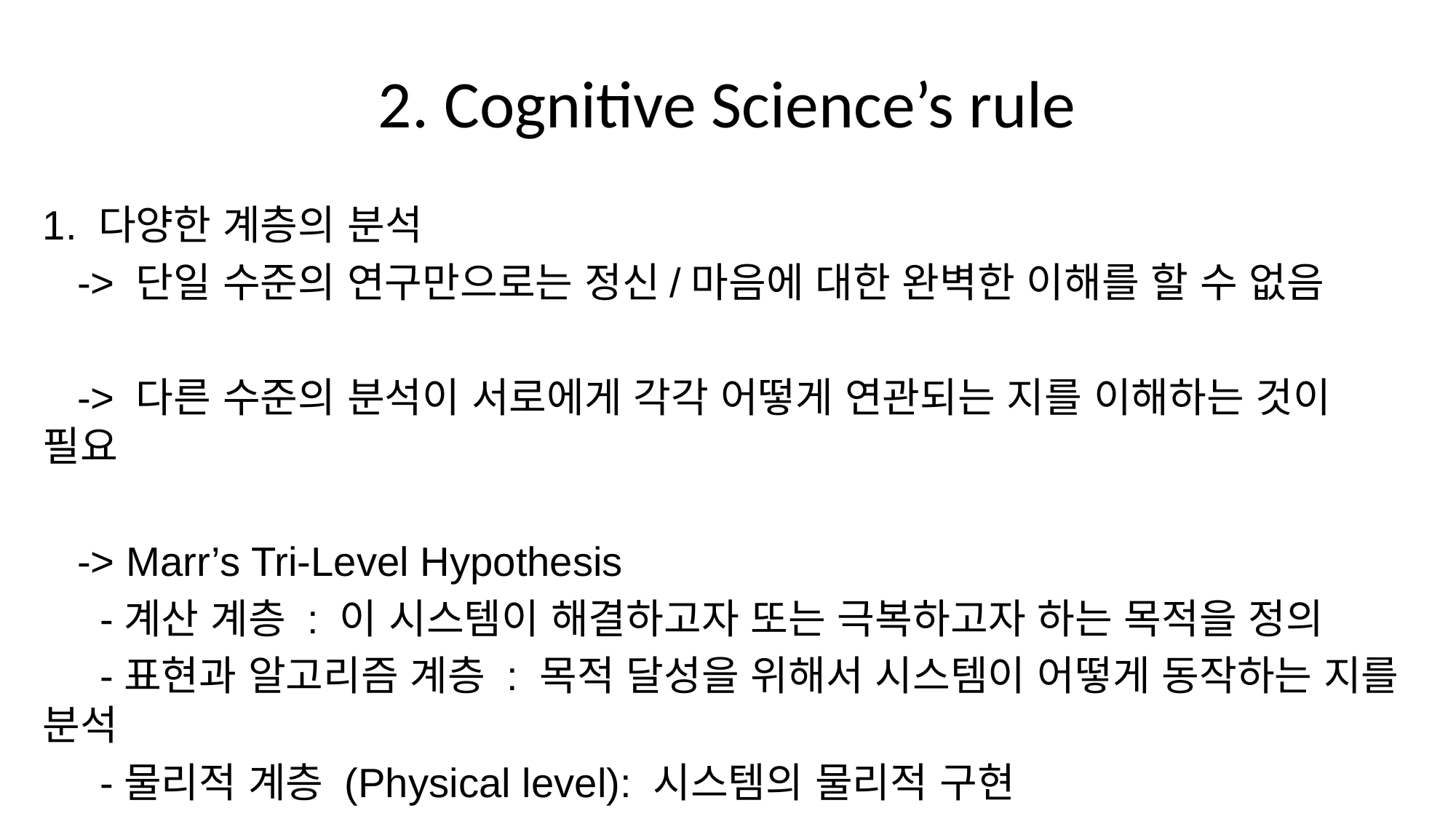

# 2. Cognitive Science’s rule
1. 다양한 계층의 분석
   -> 단일 수준의 연구만으로는 정신/마음에 대한 완벽한 이해를 할 수 없음

   -> 다른 수준의 분석이 서로에게 각각 어떻게 연관되는 지를 이해하는 것이 필요

   -> Marr’s Tri-Level Hypothesis
     -계산 계층 : 이 시스템이 해결하고자 또는 극복하고자 하는 목적을 정의
     -표현과 알고리즘 계층 : 목적 달성을 위해서 시스템이 어떻게 동작하는 지를 분석
     -물리적 계층 (Physical level): 시스템의 물리적 구현
   <생물적 비전인 경우, 어떤 신경 구조와 뉴런 활동이 그 비전 시스템을 구현하는 지>